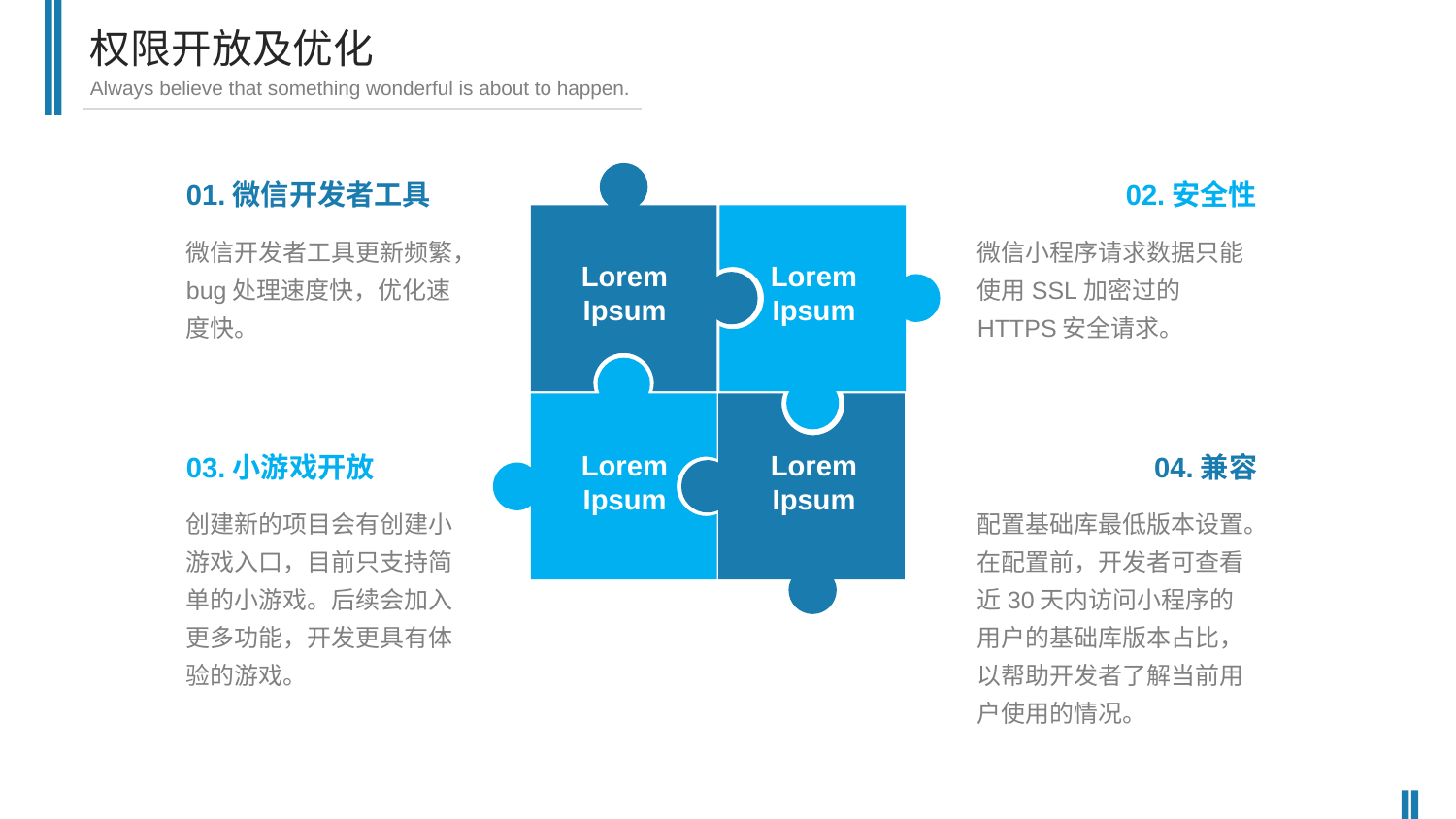

权限开放及优化
Always believe that something wonderful is about to happen.

01.微信开发者工具
02.安全性

微信开发者工具更新频繁，bug处理速度快，优化速度快。
微信小程序请求数据只能使用SSL加密过的HTTPS安全请求。
Lorem
Ipsum
Lorem
Ipsum

Lorem
Ipsum
Lorem
Ipsum
03.小游戏开放
04.兼容
创建新的项目会有创建小游戏入口，目前只支持简单的小游戏。后续会加入更多功能，开发更具有体验的游戏。
配置基础库最低版本设置。在配置前，开发者可查看近30天内访问小程序的用户的基础库版本占比，以帮助开发者了解当前用户使用的情况。